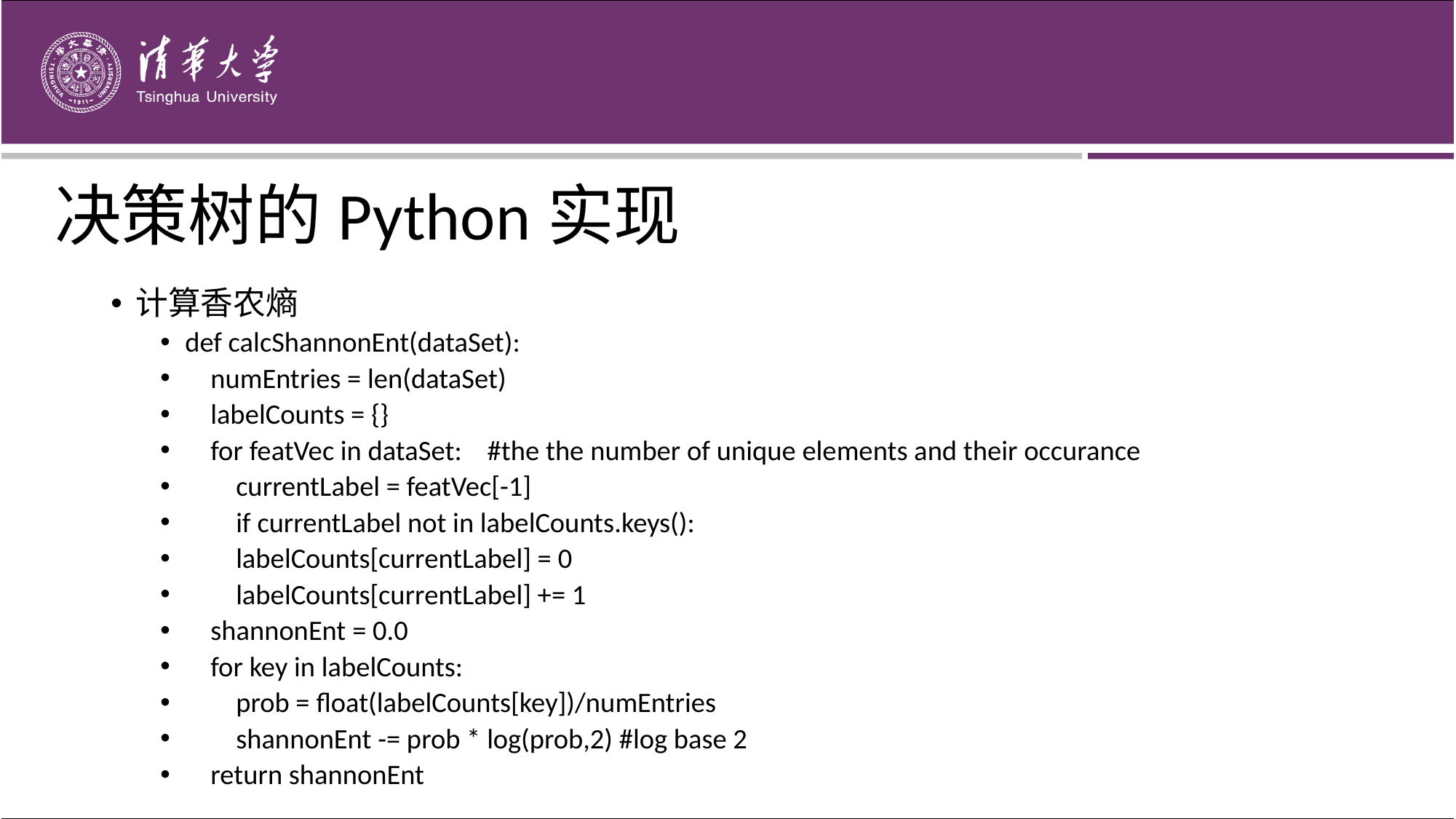

决策树的Python实现
计算香农熵
def calcShannonEnt(dataSet):
    numEntries = len(dataSet)
    labelCounts = {}
    for featVec in dataSet:    #the the number of unique elements and their occurance
        currentLabel = featVec[-1]
        if currentLabel not in labelCounts.keys():
        labelCounts[currentLabel] = 0
        labelCounts[currentLabel] += 1
    shannonEnt = 0.0
    for key in labelCounts:
        prob = float(labelCounts[key])/numEntries
        shannonEnt -= prob * log(prob,2) #log base 2
    return shannonEnt